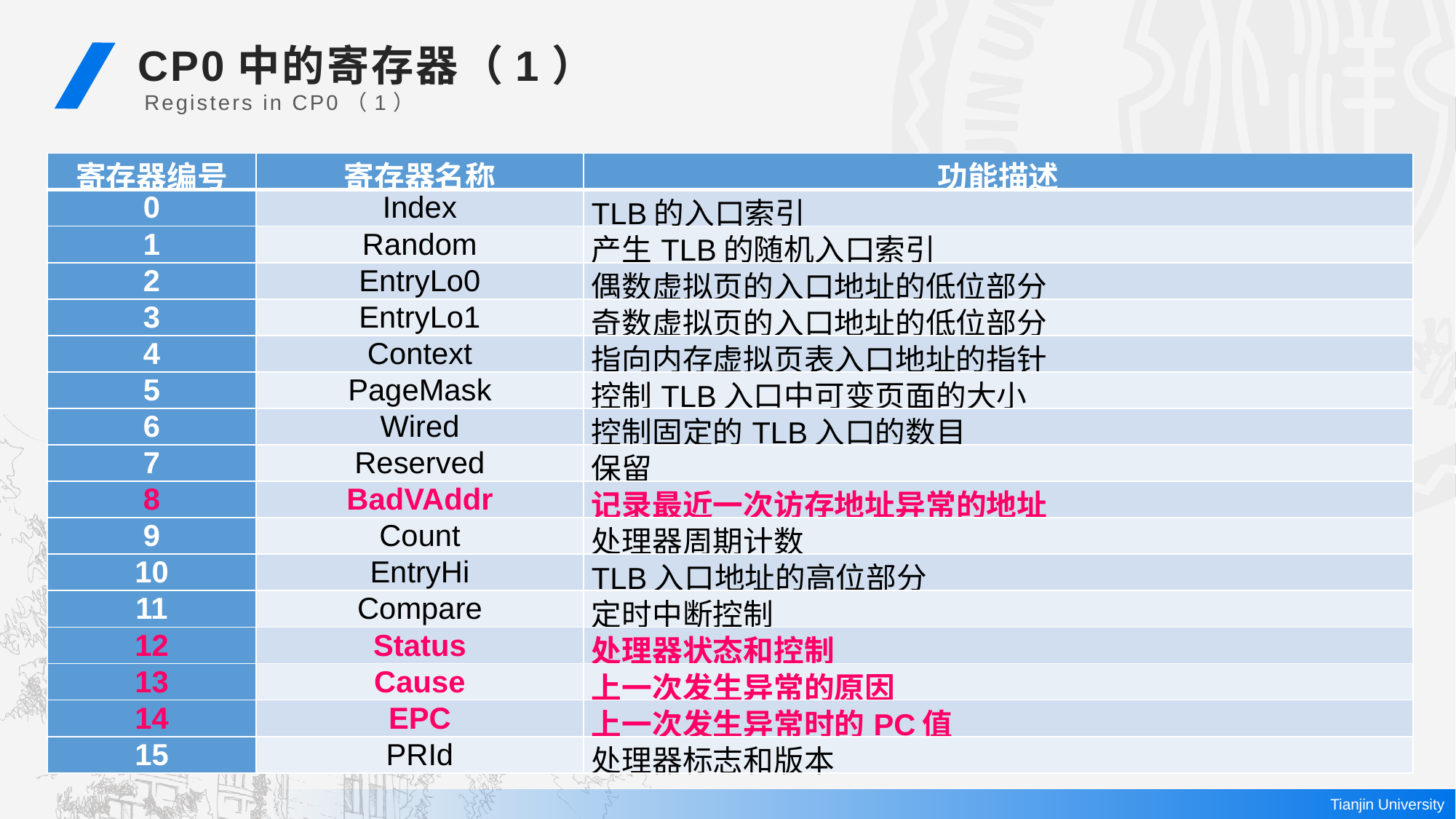

CP0中的寄存器（1）
Registers in CP0（1）
| 寄存器编号 | 寄存器名称 | 功能描述 |
| --- | --- | --- |
| 0 | Index | TLB的入口索引 |
| 1 | Random | 产生TLB的随机入口索引 |
| 2 | EntryLo0 | 偶数虚拟页的入口地址的低位部分 |
| 3 | EntryLo1 | 奇数虚拟页的入口地址的低位部分 |
| 4 | Context | 指向内存虚拟页表入口地址的指针 |
| 5 | PageMask | 控制TLB入口中可变页面的大小 |
| 6 | Wired | 控制固定的TLB入口的数目 |
| 7 | Reserved | 保留 |
| 8 | BadVAddr | 记录最近一次访存地址异常的地址 |
| 9 | Count | 处理器周期计数 |
| 10 | EntryHi | TLB入口地址的高位部分 |
| 11 | Compare | 定时中断控制 |
| 12 | Status | 处理器状态和控制 |
| 13 | Cause | 上一次发生异常的原因 |
| 14 | EPC | 上一次发生异常时的PC值 |
| 15 | PRId | 处理器标志和版本 |